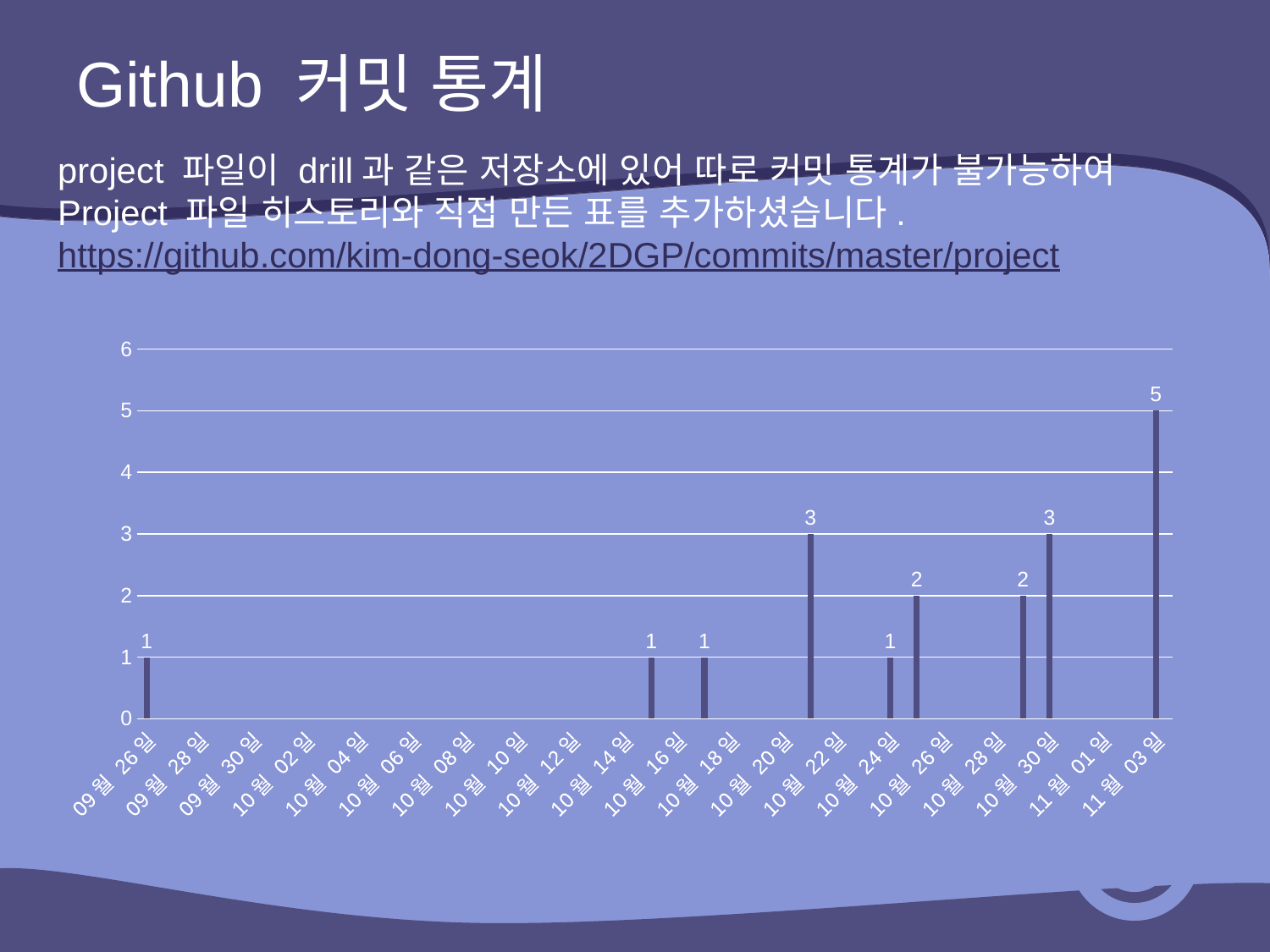

# Github 커밋 통계
project 파일이 drill과 같은 저장소에 있어 따로 커밋 통계가 불가능하여
Project 파일 히스토리와 직접 만든 표를 추가하셨습니다.
https://github.com/kim-dong-seok/2DGP/commits/master/project

### Chart

| Category | 세로 막대형2 | 세로 막대형1 |
|---|---|---|
| 43369 | 1.0 | None |
| 43388 | 1.0 | None |
| 43390 | 1.0 | None |
| 43394 | 3.0 | None |
| 43397 | 1.0 | None |
| 43398 | 2.0 | None |
| 43402 | 2.0 | None |
| 43403 | 3.0 | None |
| 43407 | 5.0 | None |